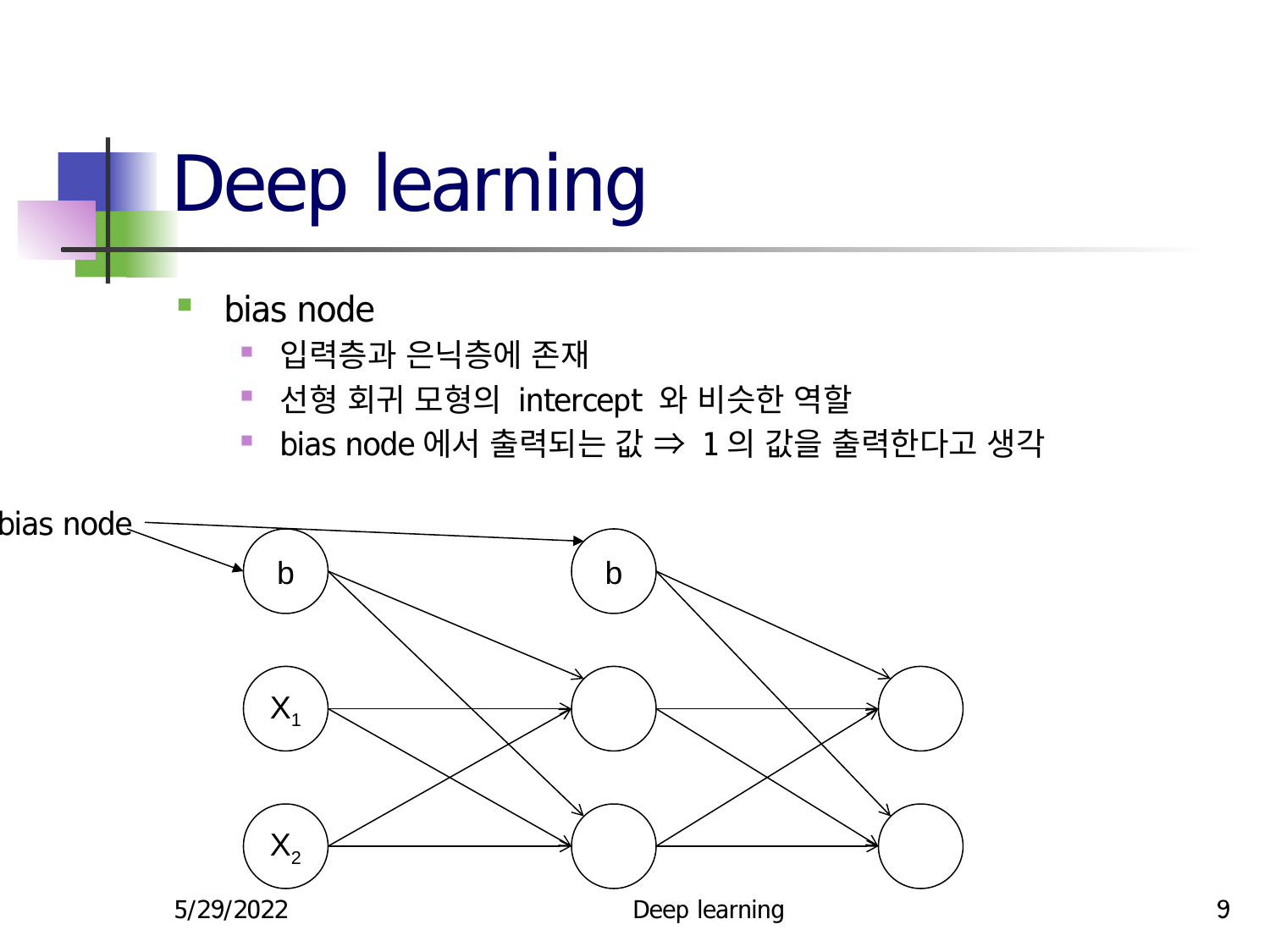

# Deep learning
bias node
입력층과 은닉층에 존재
선형 회귀 모형의 intercept 와 비슷한 역할
bias node에서 출력되는 값 ⇒ 1의 값을 출력한다고 생각
bias node
b
b
X1

X2

5/29/2022
Deep learning
9